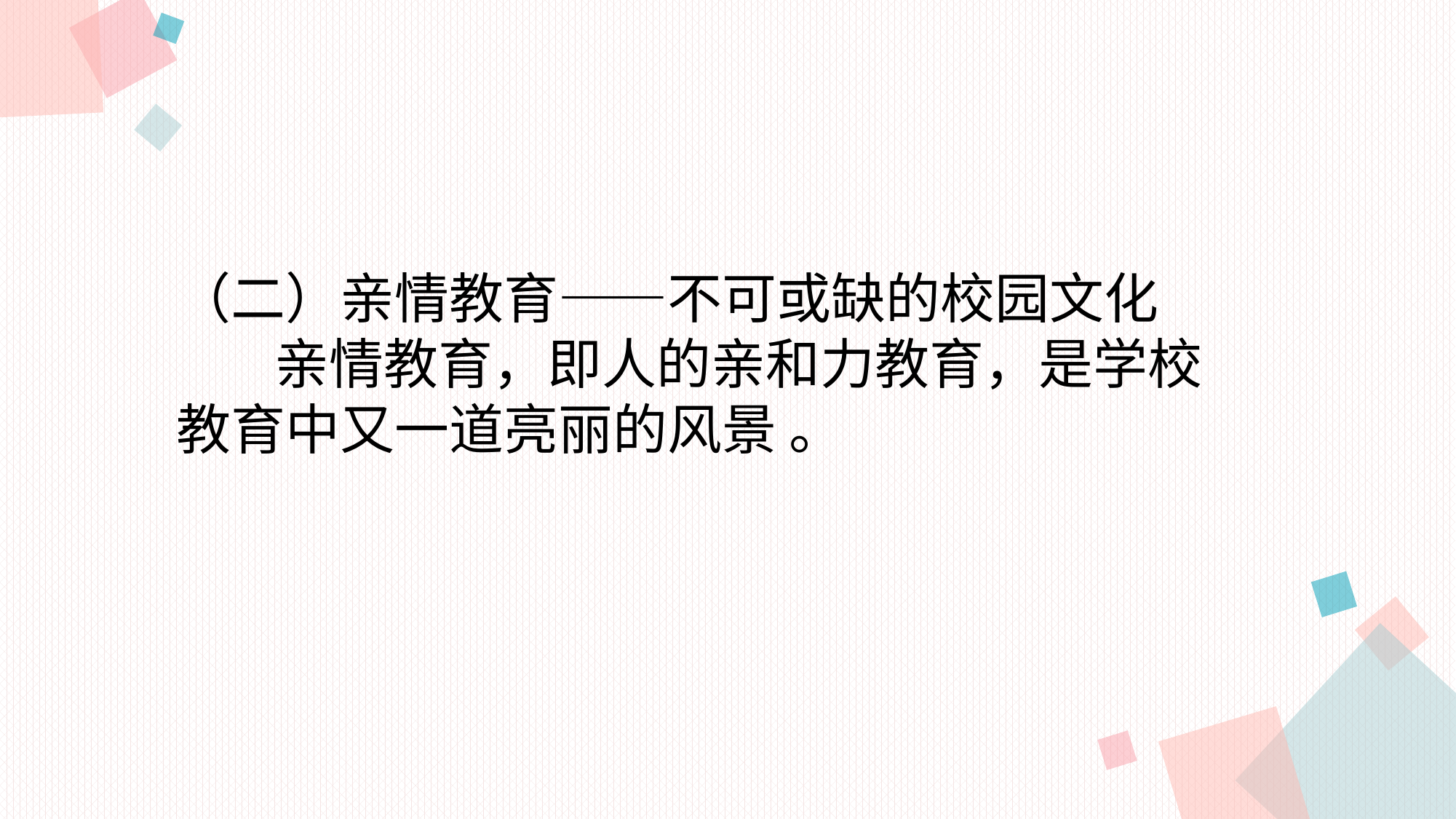

（二）亲情教育——不可或缺的校园文化
       亲情教育，即人的亲和力教育，是学校教育中又一道亮丽的风景 。